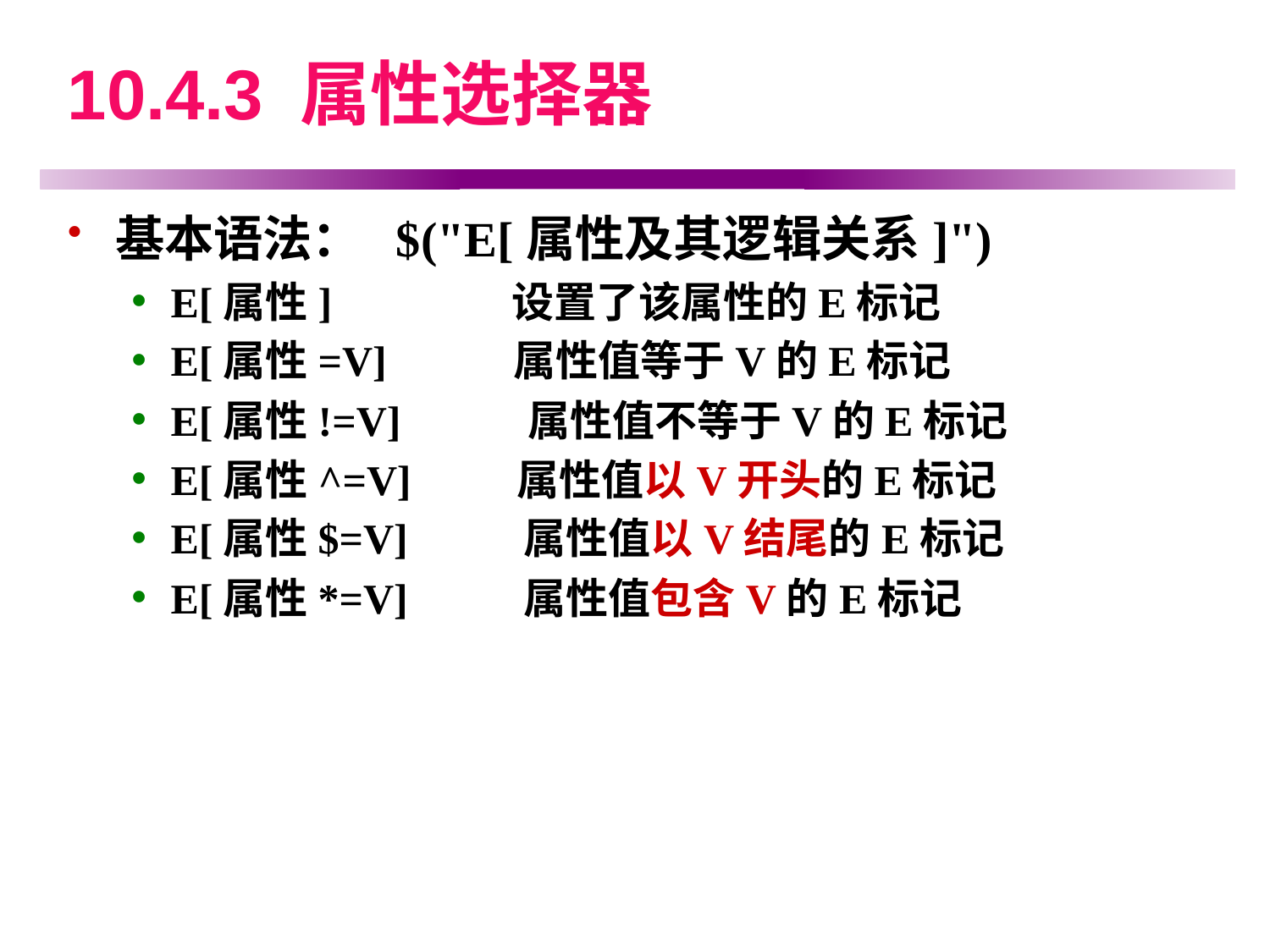

# 10.4.3 属性选择器
基本语法：  $("E[属性及其逻辑关系]")
E[属性]                设置了该属性的E标记
E[属性=V]           属性值等于V的E标记
E[属性!=V]           属性值不等于V的E标记
E[属性^=V]         属性值以V开头的E标记
E[属性$=V]          属性值以V结尾的E标记
E[属性*=V]          属性值包含V的E标记